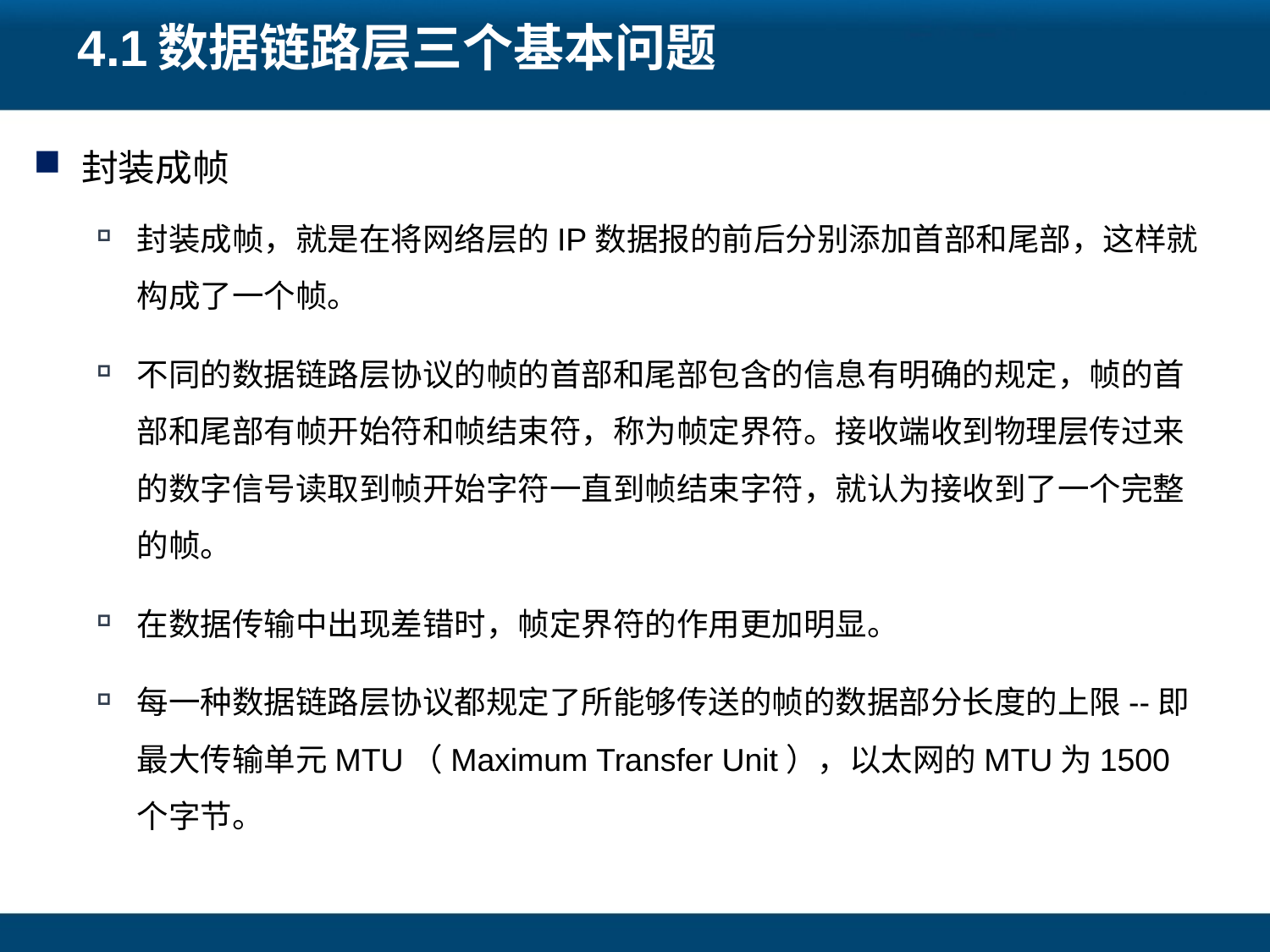

# 4.1数据链路层三个基本问题
封装成帧
封装成帧，就是在将网络层的IP数据报的前后分别添加首部和尾部，这样就构成了一个帧。
不同的数据链路层协议的帧的首部和尾部包含的信息有明确的规定，帧的首部和尾部有帧开始符和帧结束符，称为帧定界符。接收端收到物理层传过来的数字信号读取到帧开始字符一直到帧结束字符，就认为接收到了一个完整的帧。
在数据传输中出现差错时，帧定界符的作用更加明显。
每一种数据链路层协议都规定了所能够传送的帧的数据部分长度的上限--即最大传输单元MTU（Maximum Transfer Unit），以太网的MTU为1500个字节。